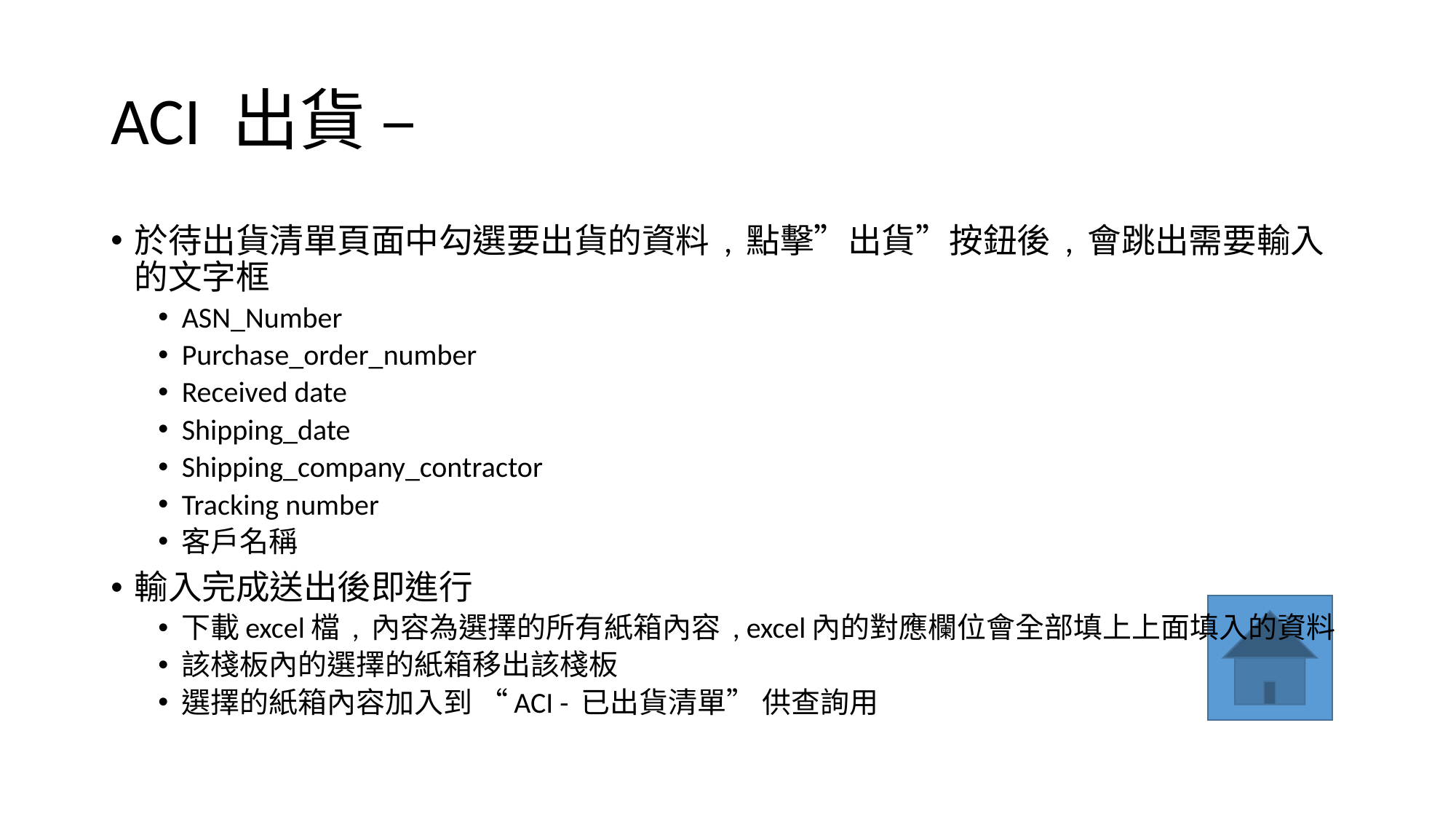

# ACI 出貨 –
於待出貨清單頁面中勾選要出貨的資料 , 點擊”出貨”按鈕後 , 會跳出需要輸入的文字框
ASN_Number
Purchase_order_number
Received date
Shipping_date
Shipping_company_contractor
Tracking number
客戶名稱
輸入完成送出後即進行
下載excel檔 , 內容為選擇的所有紙箱內容 , excel內的對應欄位會全部填上上面填入的資料
該棧板內的選擇的紙箱移出該棧板
選擇的紙箱內容加入到 “ACI - 已出貨清單” 供查詢用